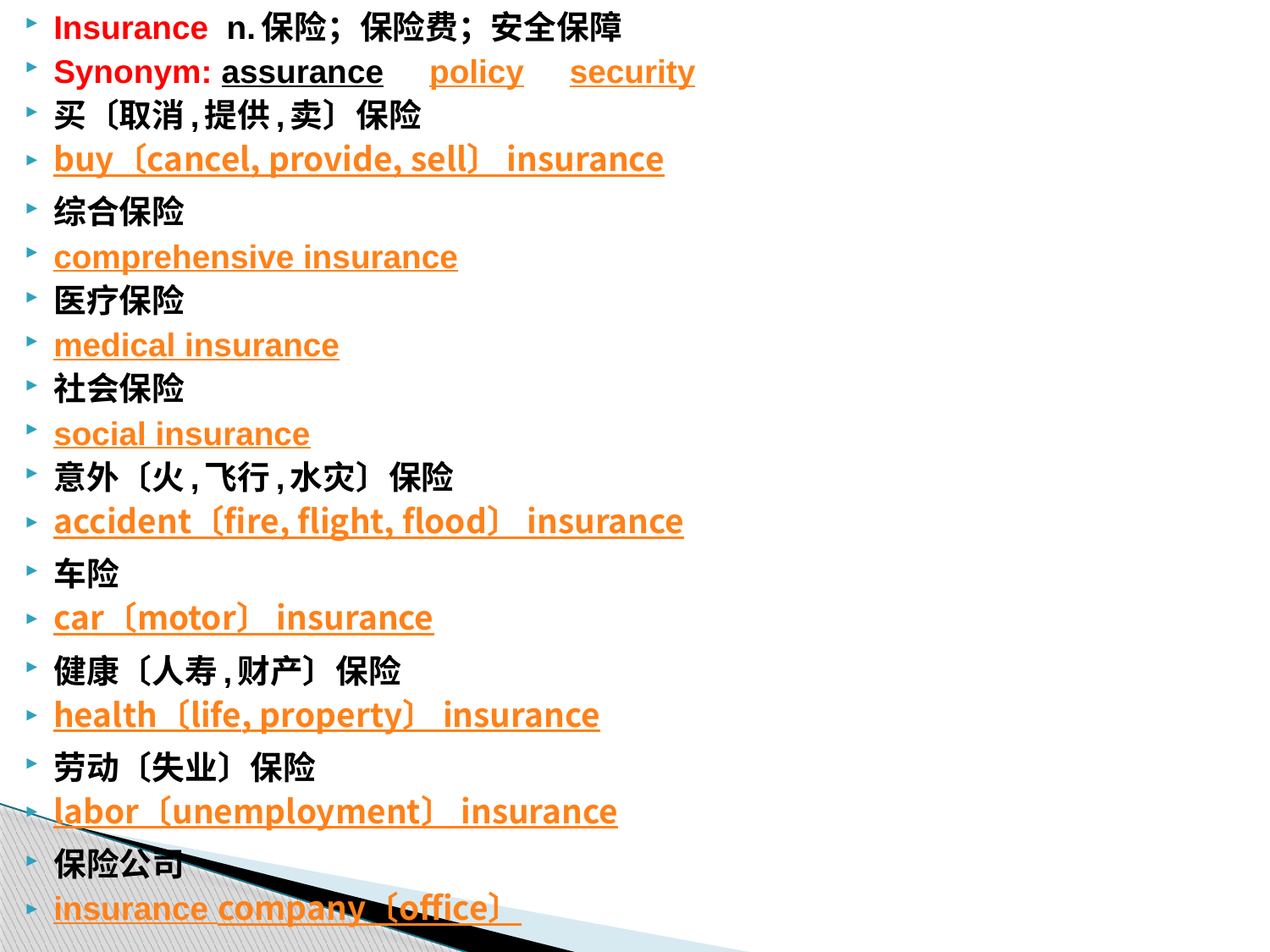

Insurance  n.保险；保险费；安全保障
Synonym: assurance　 policy　 security
买〔取消,提供,卖〕保险
buy〔cancel, provide, sell〕 insurance
综合保险
comprehensive insurance
医疗保险
medical insurance
社会保险
social insurance
意外〔火,飞行,水灾〕保险
accident〔fire, flight, flood〕 insurance
车险
car〔motor〕 insurance
健康〔人寿,财产〕保险
health〔life, property〕 insurance
劳动〔失业〕保险
labor〔unemployment〕 insurance
保险公司
insurance company〔office〕